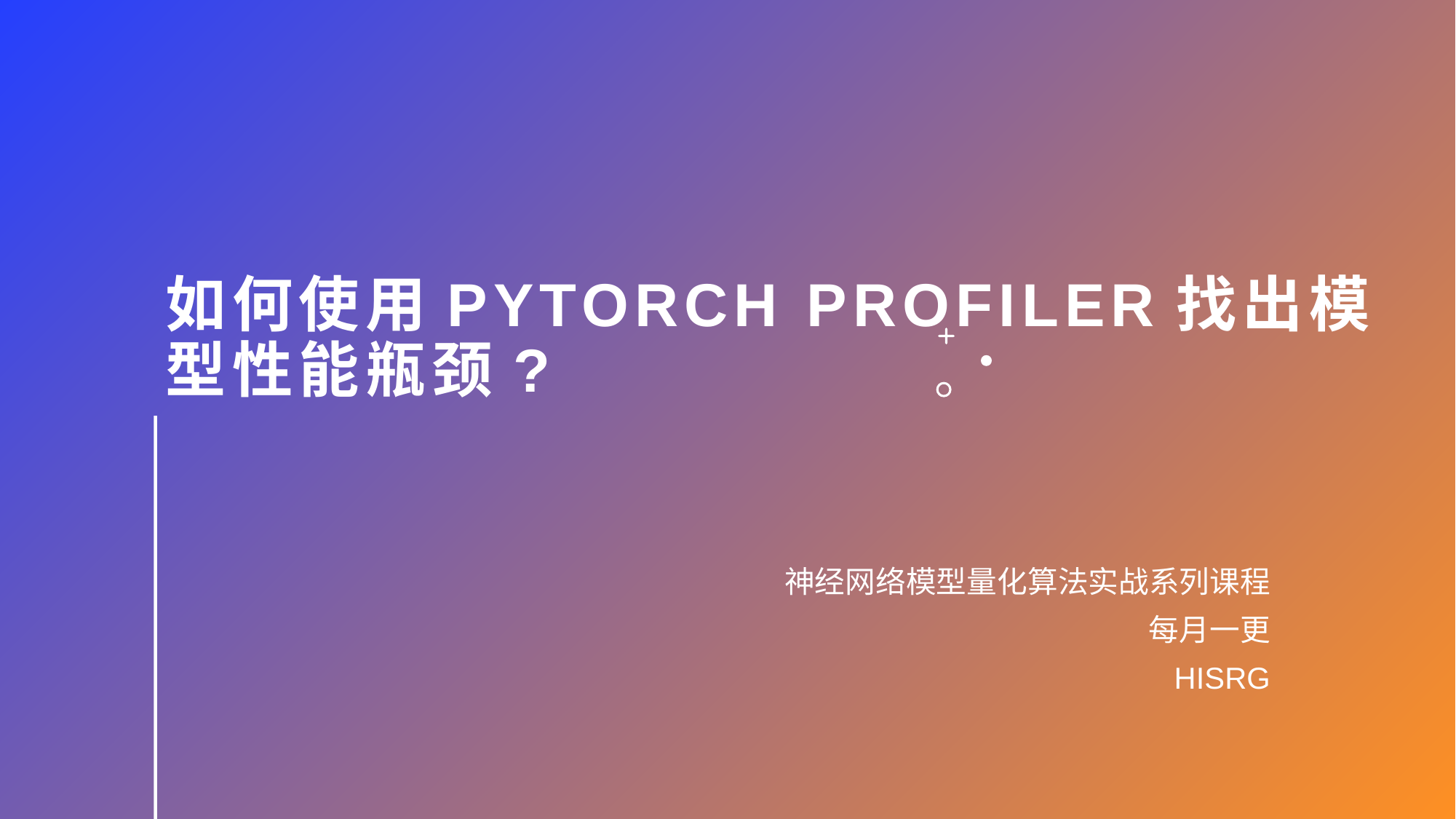

# 如何使用Pytorch PROFILER找出模型性能瓶颈?
神经网络模型量化算法实战系列课程
每月一更
HISRG